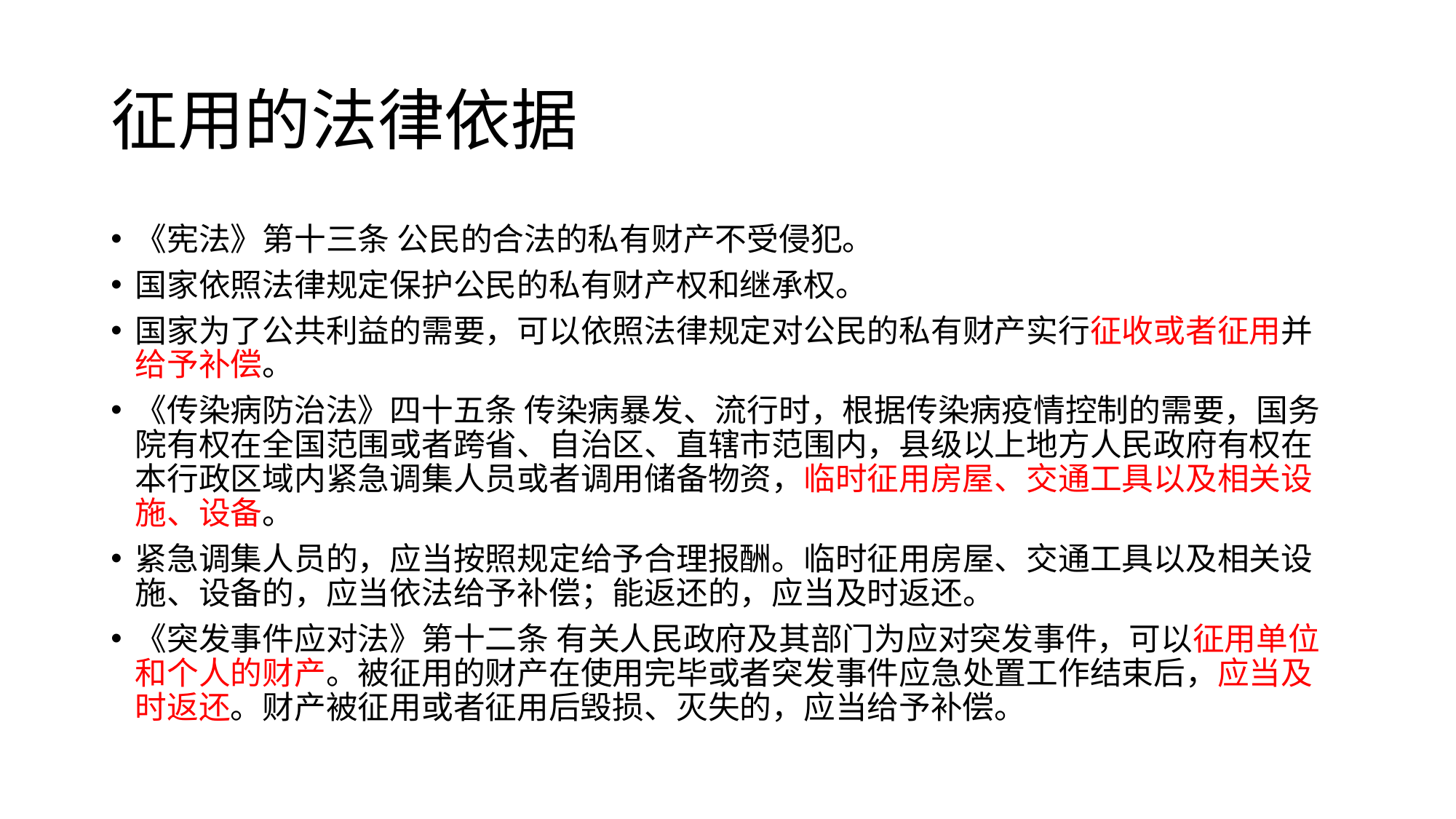

# 征用的法律依据
《宪法》第十三条 公民的合法的私有财产不受侵犯。
国家依照法律规定保护公民的私有财产权和继承权。
国家为了公共利益的需要，可以依照法律规定对公民的私有财产实行征收或者征用并给予补偿。
《传染病防治法》四十五条 传染病暴发、流行时，根据传染病疫情控制的需要，国务院有权在全国范围或者跨省、自治区、直辖市范围内，县级以上地方人民政府有权在本行政区域内紧急调集人员或者调用储备物资，临时征用房屋、交通工具以及相关设施、设备。
紧急调集人员的，应当按照规定给予合理报酬。临时征用房屋、交通工具以及相关设施、设备的，应当依法给予补偿；能返还的，应当及时返还。
《突发事件应对法》第十二条 有关人民政府及其部门为应对突发事件，可以征用单位和个人的财产。被征用的财产在使用完毕或者突发事件应急处置工作结束后，应当及时返还。财产被征用或者征用后毁损、灭失的，应当给予补偿。